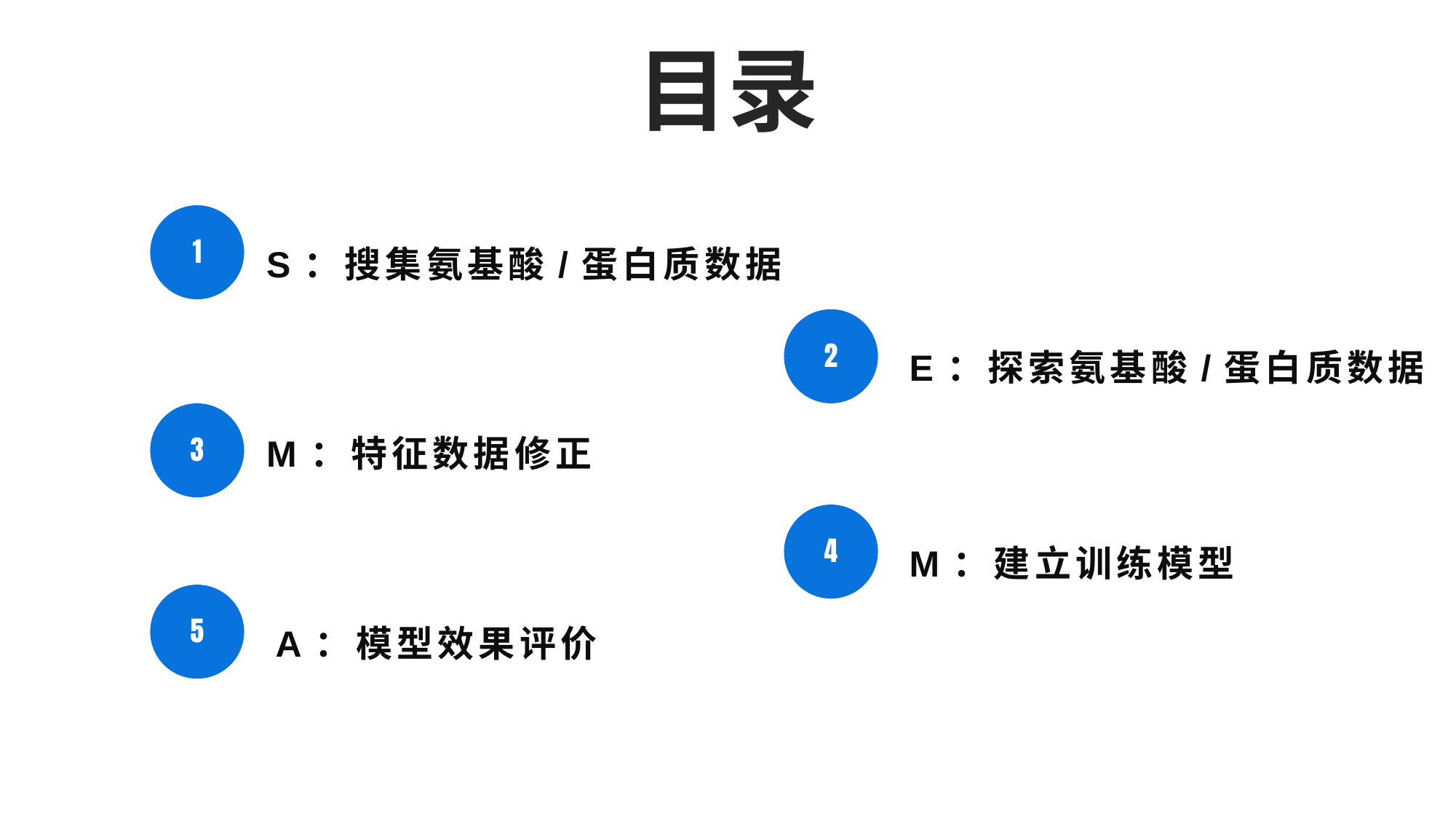

目录
1
S：搜集氨基酸/蛋白质数据
2
E：探索氨基酸/蛋白质数据
3
M：特征数据修正
4
M：建立训练模型
5
A：模型效果评价